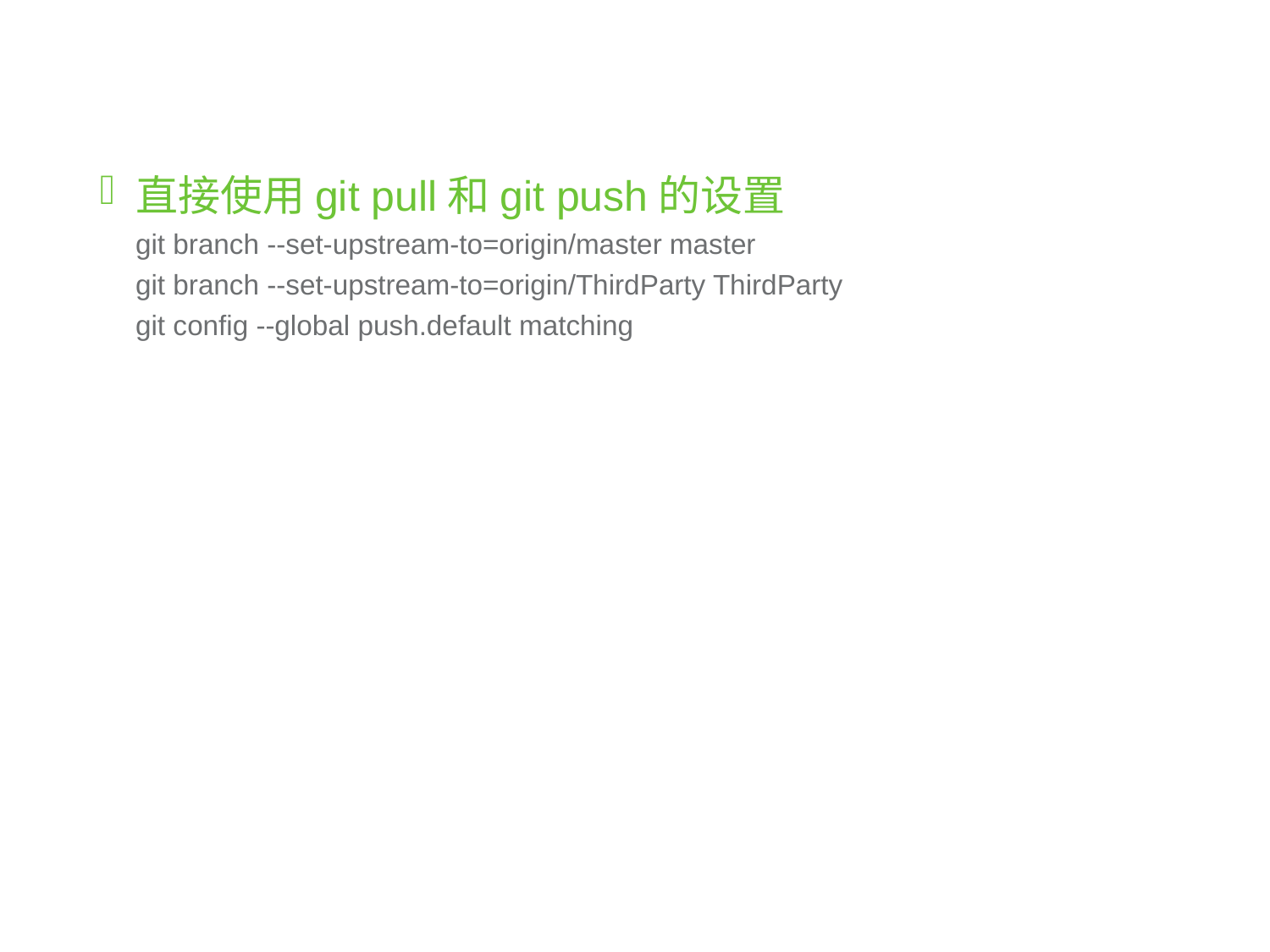

直接使用git pull和git push的设置
git branch --set-upstream-to=origin/master master
git branch --set-upstream-to=origin/ThirdParty ThirdParty
git config --global push.default matching